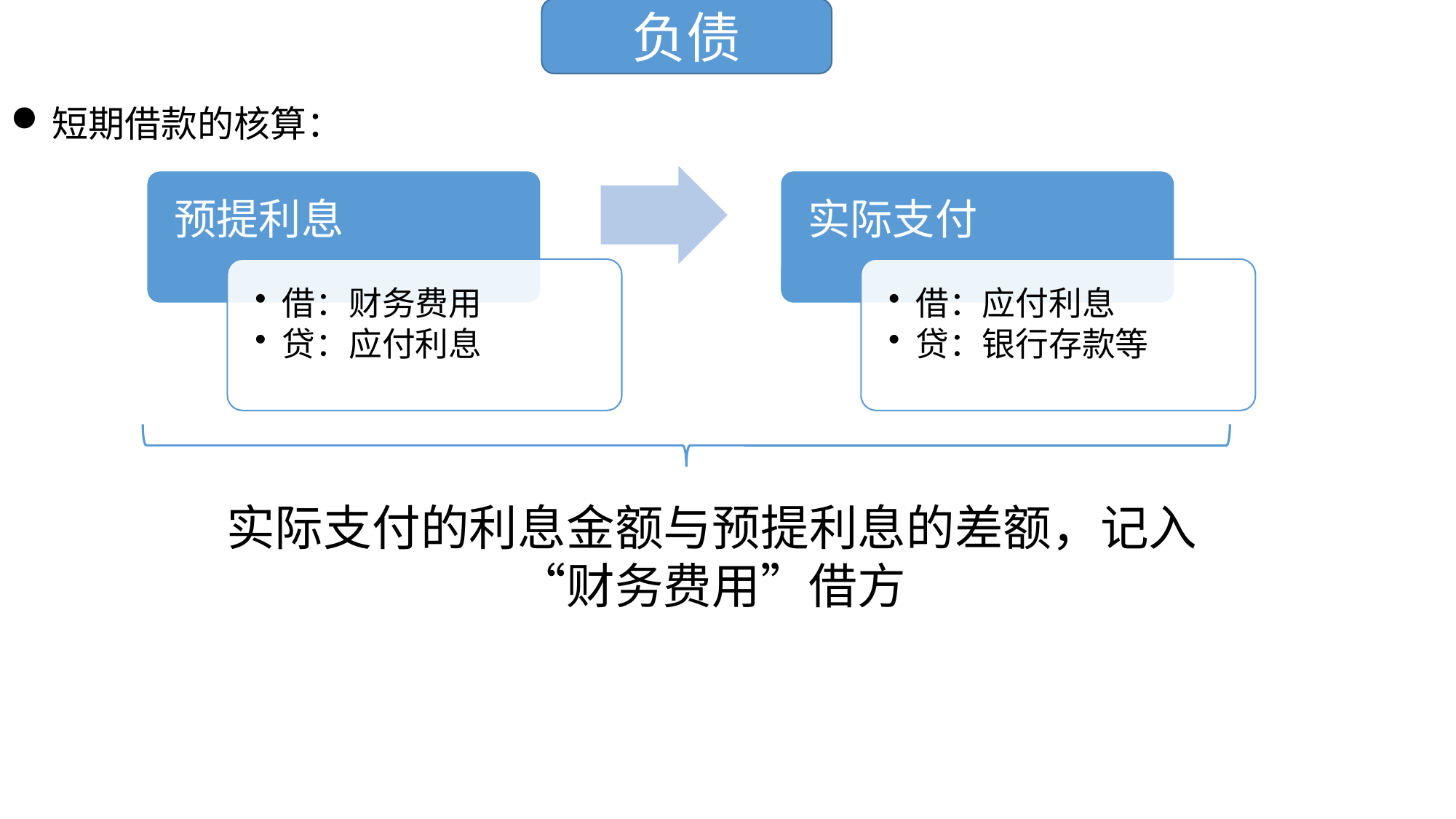

负债
短期借款的核算：

预提利息
借：财务费用
贷：应付利息

实际支付
借：应付利息
贷：银行存款等
实际支付的利息金额与预提利息的差额，记入“财务费用”借方